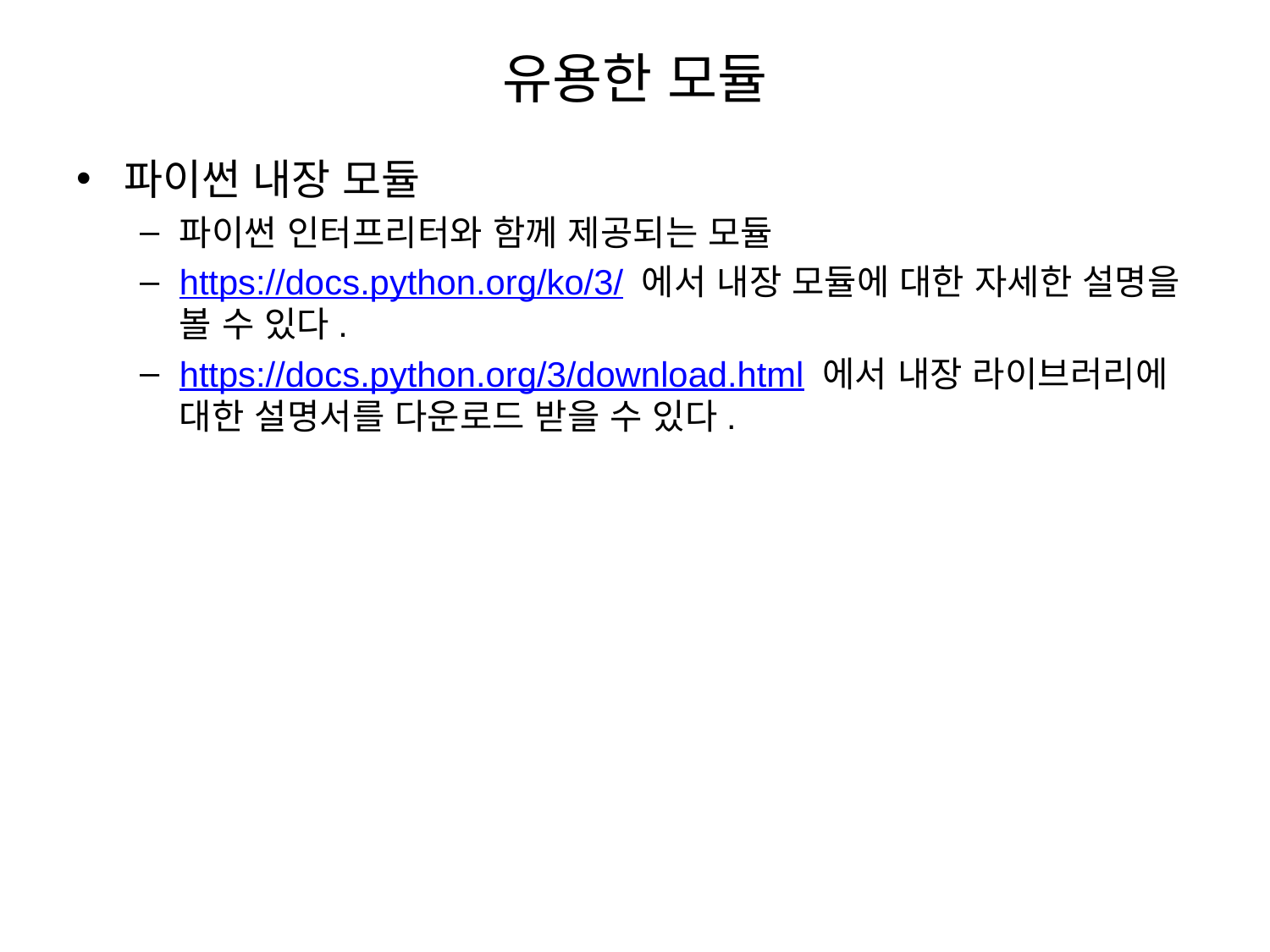

# 유용한 모듈
파이썬 내장 모듈
파이썬 인터프리터와 함께 제공되는 모듈
https://docs.python.org/ko/3/ 에서 내장 모듈에 대한 자세한 설명을 볼 수 있다.
https://docs.python.org/3/download.html 에서 내장 라이브러리에 대한 설명서를 다운로드 받을 수 있다.